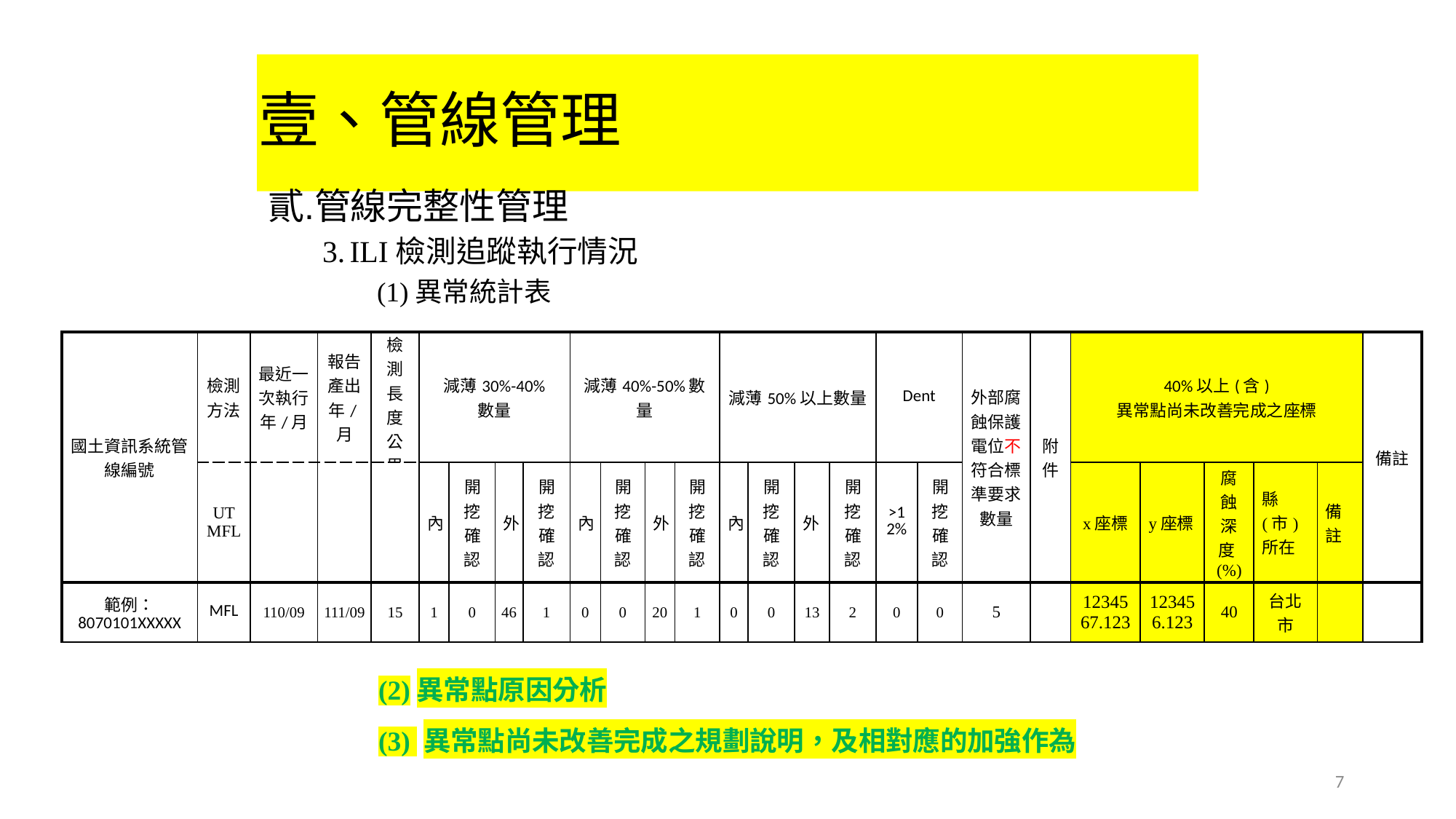

# 壹、管線管理
管線完整性管理
ILI檢測追蹤執行情況
(1)異常統計表
| 國土資訊系統管線編號 | 檢測 方法 | 最近一次執行年/月 | 報告產出 年/月 | 檢測長度 公里 | 減薄30%-40% 數量 |  |  |  | 減薄40%-50%數量 |  |  |  | 減薄50%以上數量 |  |  |  | Dent |  | 外部腐蝕保護電位不符合標準要求數量 | 附件 | 40%以上(含) 異常點尚未改善完成之座標 |  |  |  |  | 備註 |
| --- | --- | --- | --- | --- | --- | --- | --- | --- | --- | --- | --- | --- | --- | --- | --- | --- | --- | --- | --- | --- | --- | --- | --- | --- | --- | --- |
|  | UT MFL |  |  |  | 內 | 開挖 確認 | 外 | 開挖 確認 | 內 | 開挖 確認 | 外 | 開挖 確認 | 內 | 開挖 確認 | 外 | 開挖 確認 | >12% | 開挖 確認 |  |  | x座標 | y座標 | 腐蝕深度(%) | 縣(市)所在 | 備註 |  |
| 範例： 8070101XXXXX | MFL | 110/09 | 111/09 | 15 | 1 | 0 | 46 | 1 | 0 | 0 | 20 | 1 | 0 | 0 | 13 | 2 | 0 | 0 | 5 |  | 1234567.123 | 123456.123 | 40 | 台北市 |  |  |
(2)異常點原因分析
(3) 異常點尚未改善完成之規劃說明，及相對應的加強作為
7